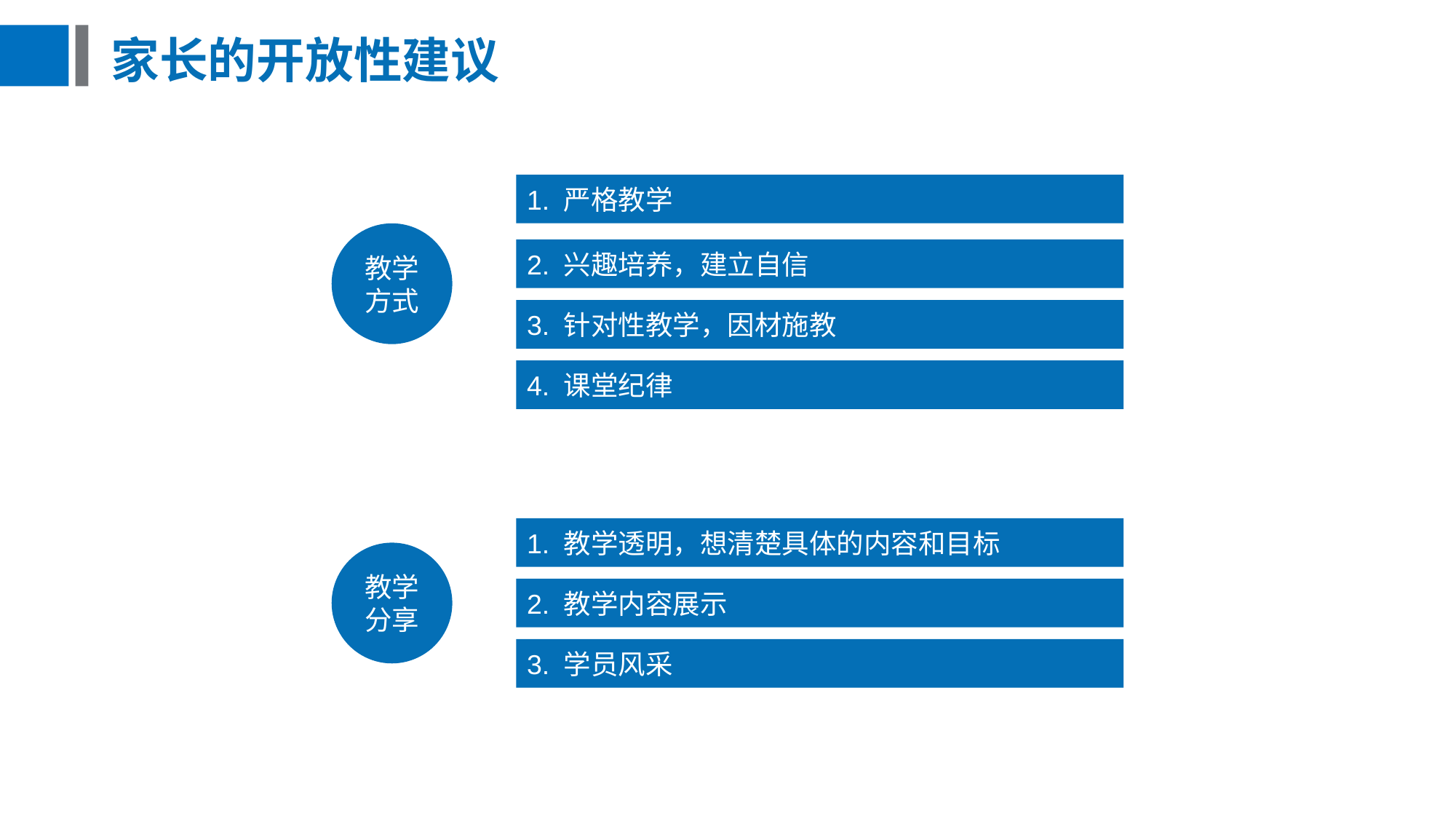

# 家长的开放性建议
1. 严格教学
教学方式
2. 兴趣培养，建立自信
3. 针对性教学，因材施教
4. 课堂纪律
1. 教学透明，想清楚具体的内容和目标
教学
分享
2. 教学内容展示
3. 学员风采